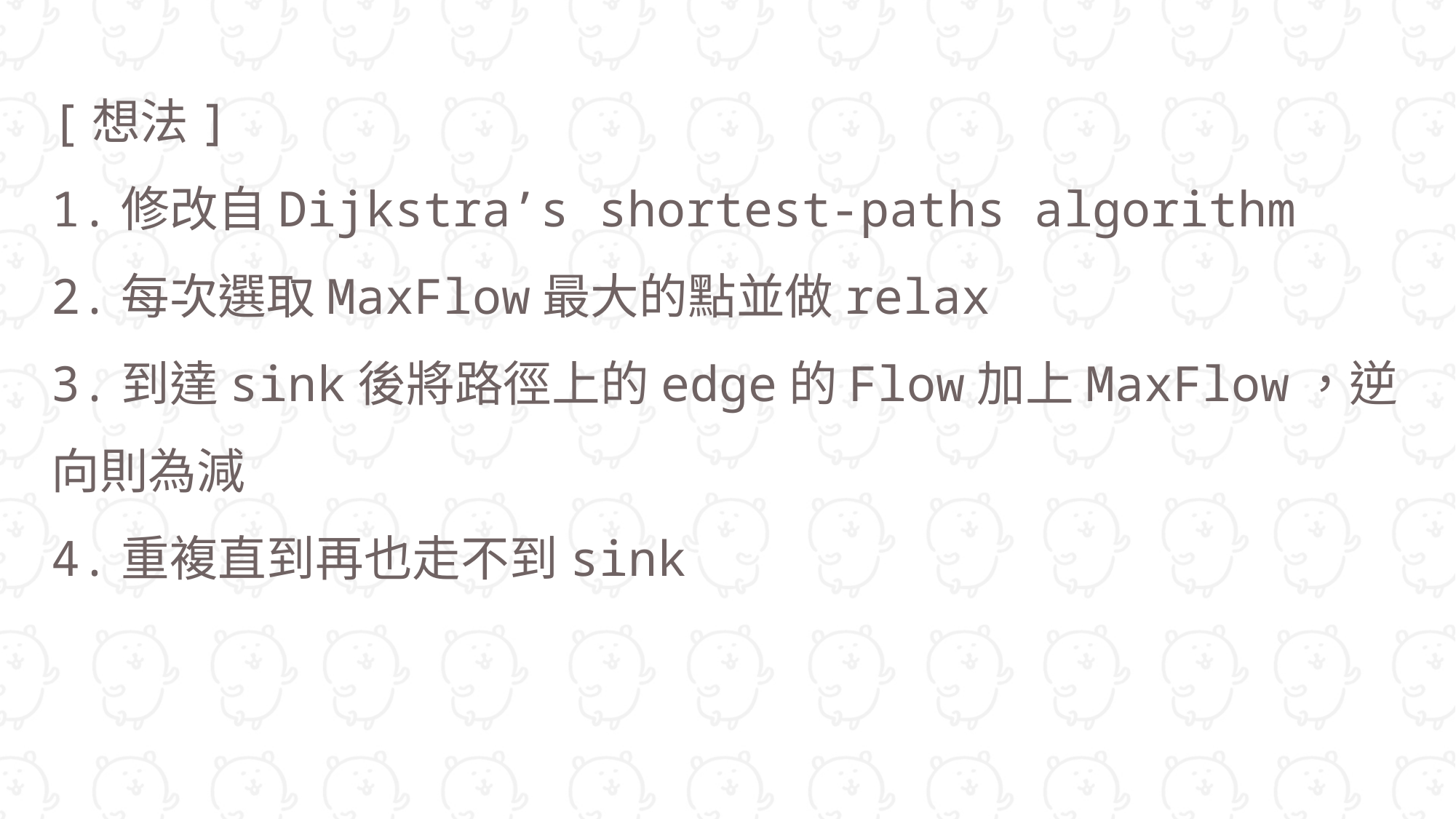

[想法]
1.修改自Dijkstra’s shortest-paths algorithm
2.每次選取MaxFlow最大的點並做relax
3.到達sink後將路徑上的edge的Flow加上MaxFlow，逆向則為減
4.重複直到再也走不到sink